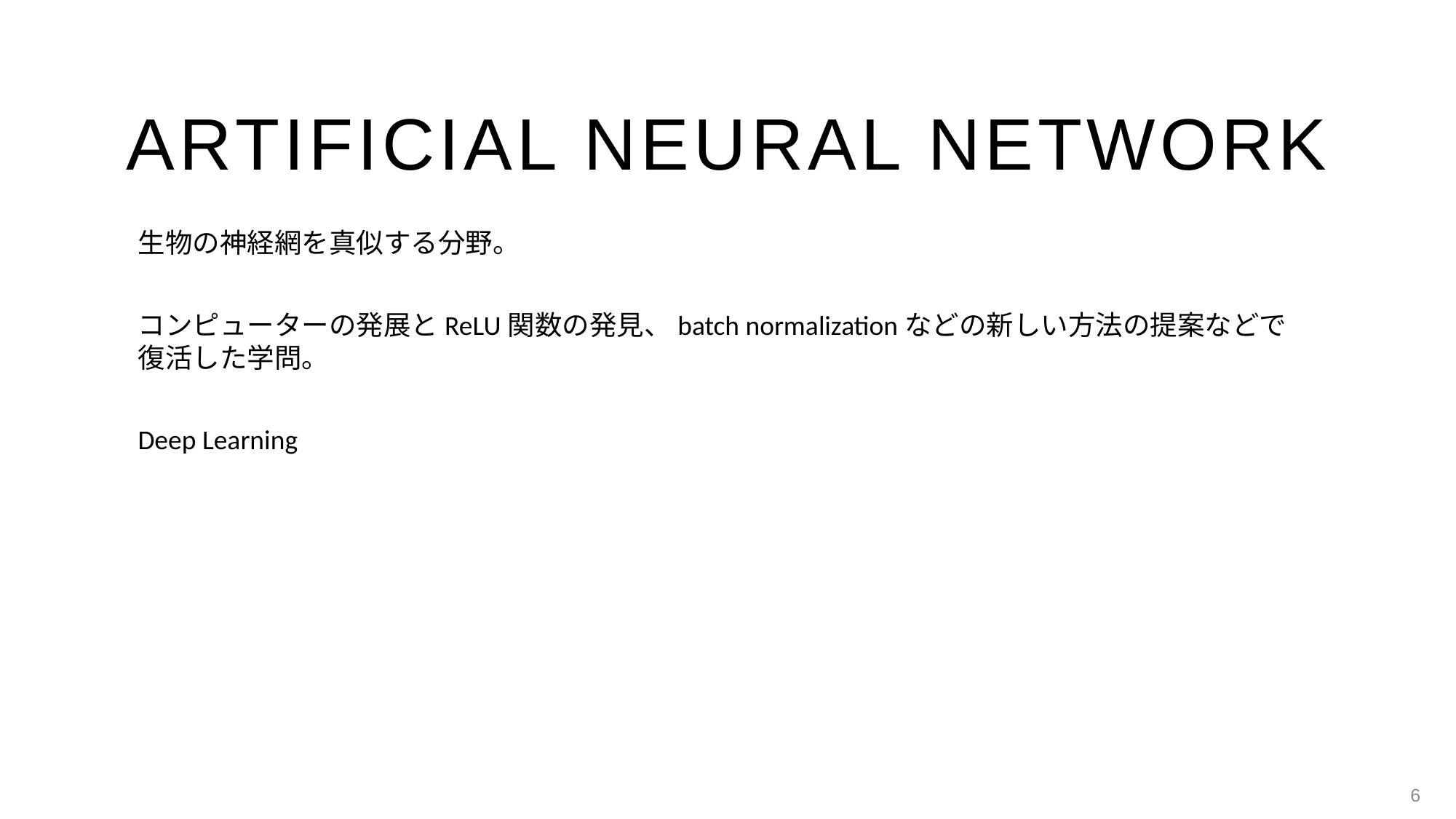

# Artificial Neural Network
生物の神経網を真似する分野。
コンピューターの発展とReLU関数の発見、batch normalizationなどの新しい方法の提案などで復活した学問。
Deep Learning
6